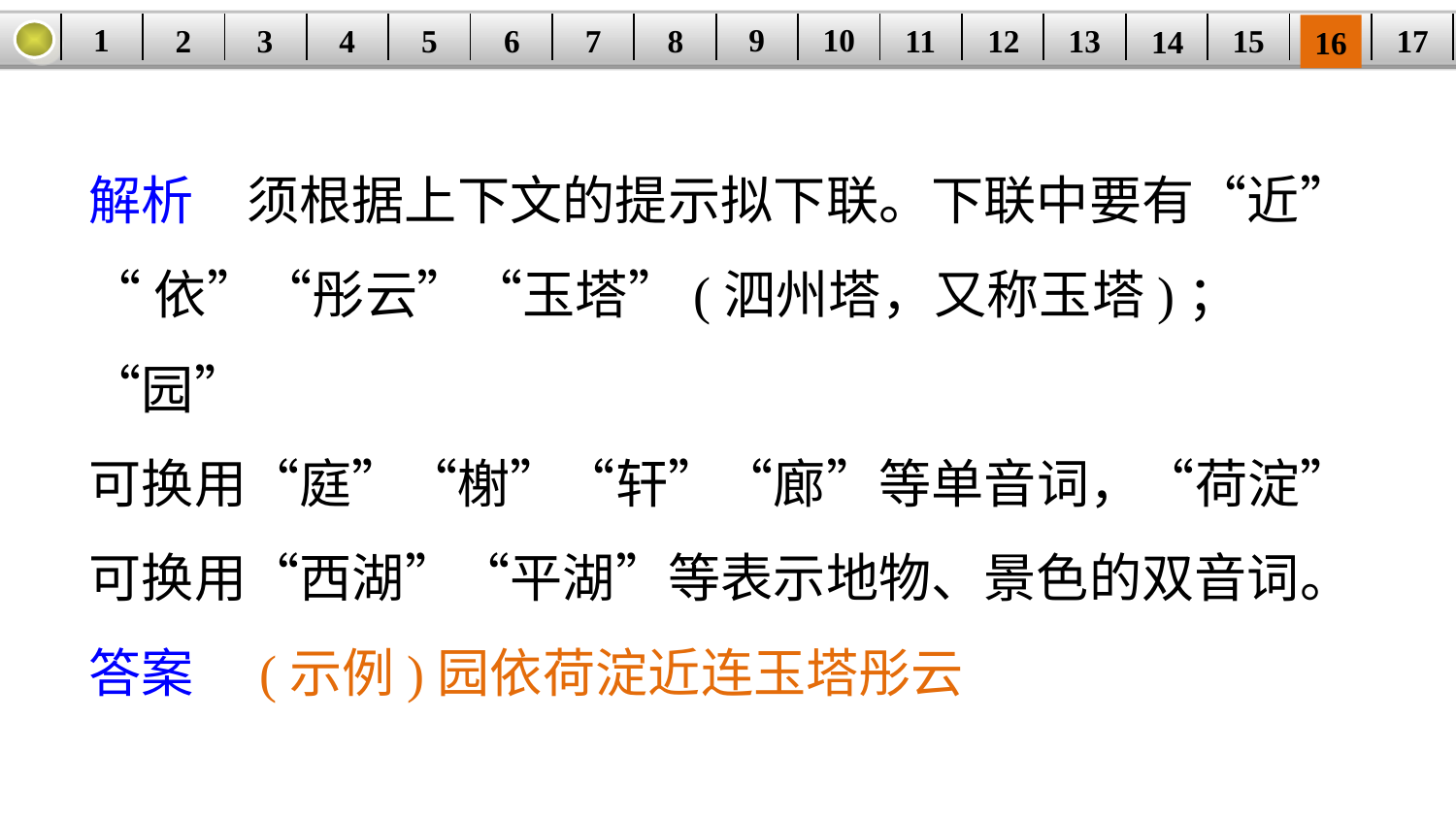

9
10
1
3
4
5
6
8
11
2
17
12
15
|  |  |  |  |  |  |  |  |  |  |  |  |  |  |  |  |  |
| --- | --- | --- | --- | --- | --- | --- | --- | --- | --- | --- | --- | --- | --- | --- | --- | --- |
7
13
14
16

解析　须根据上下文的提示拟下联。下联中要有“近”
“依”“彤云”“玉塔”(泗州塔，又称玉塔)；“园”
可换用“庭”“榭”“轩”“廊”等单音词，“荷淀”
可换用“西湖”“平湖”等表示地物、景色的双音词。
答案　(示例)园依荷淀近连玉塔彤云